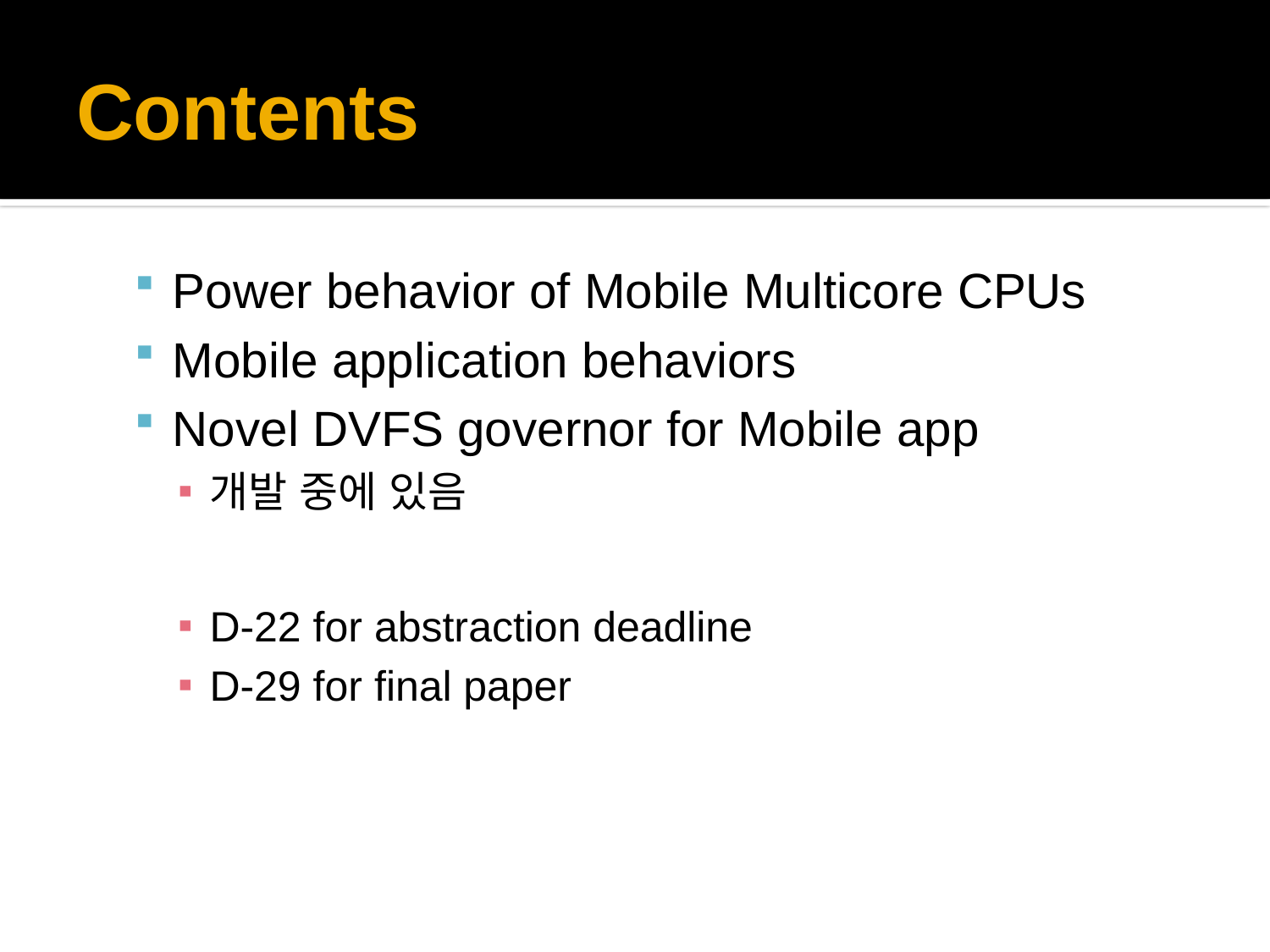

# Contents
Power behavior of Mobile Multicore CPUs
Mobile application behaviors
Novel DVFS governor for Mobile app
개발 중에 있음

D-22 for abstraction deadline
D-29 for final paper